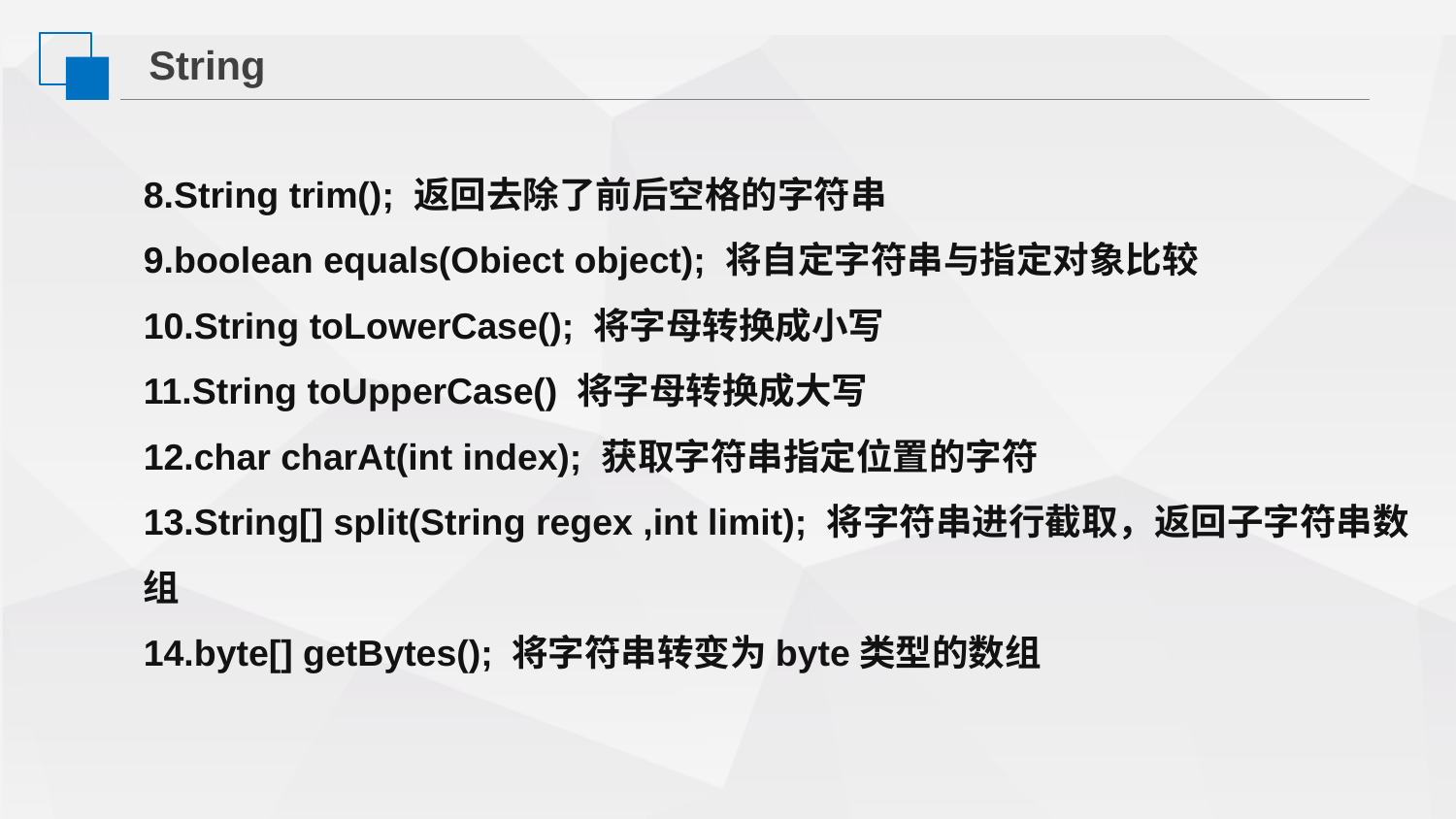

String
8.String trim(); 返回去除了前后空格的字符串
9.boolean equals(Obiect object); 将自定字符串与指定对象比较
10.String toLowerCase(); 将字母转换成小写
11.String toUpperCase() 将字母转换成大写
12.char charAt(int index); 获取字符串指定位置的字符
13.String[] split(String regex ,int limit); 将字符串进行截取，返回子字符串数组
14.byte[] getBytes(); 将字符串转变为byte类型的数组